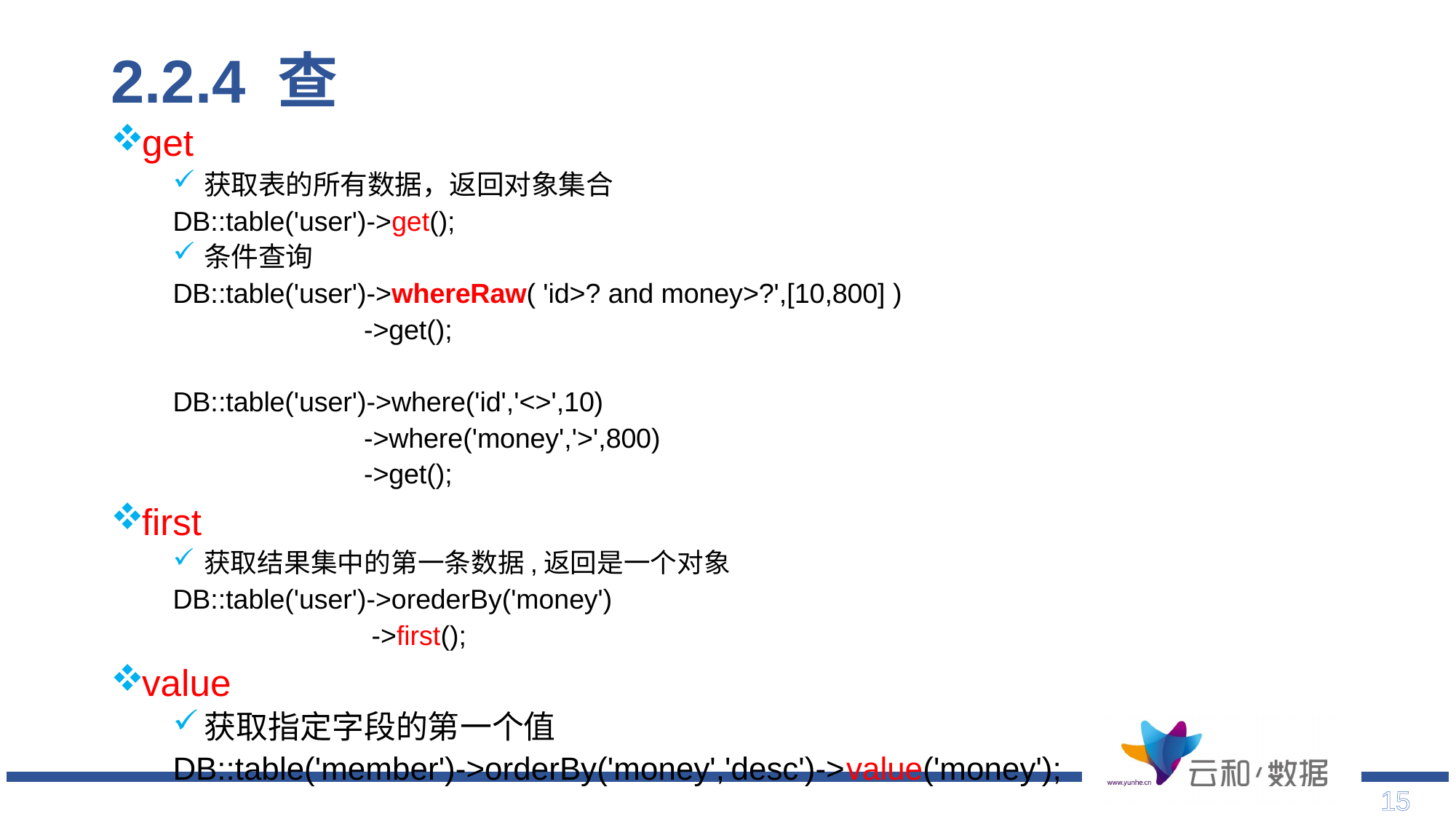

# 2.2.4 查
get
获取表的所有数据，返回对象集合
DB::table('user')->get();
条件查询
DB::table('user')->whereRaw( 'id>? and money>?',[10,800] )
                         ->get();

DB::table('user')->where('id','<>',10)
                         ->where('money','>',800)
                         ->get();
first
获取结果集中的第一条数据,返回是一个对象
DB::table('user')->orederBy('money')
                          ->first();
value
获取指定字段的第一个值
DB::table('member')->orderBy('money','desc')->value('money');